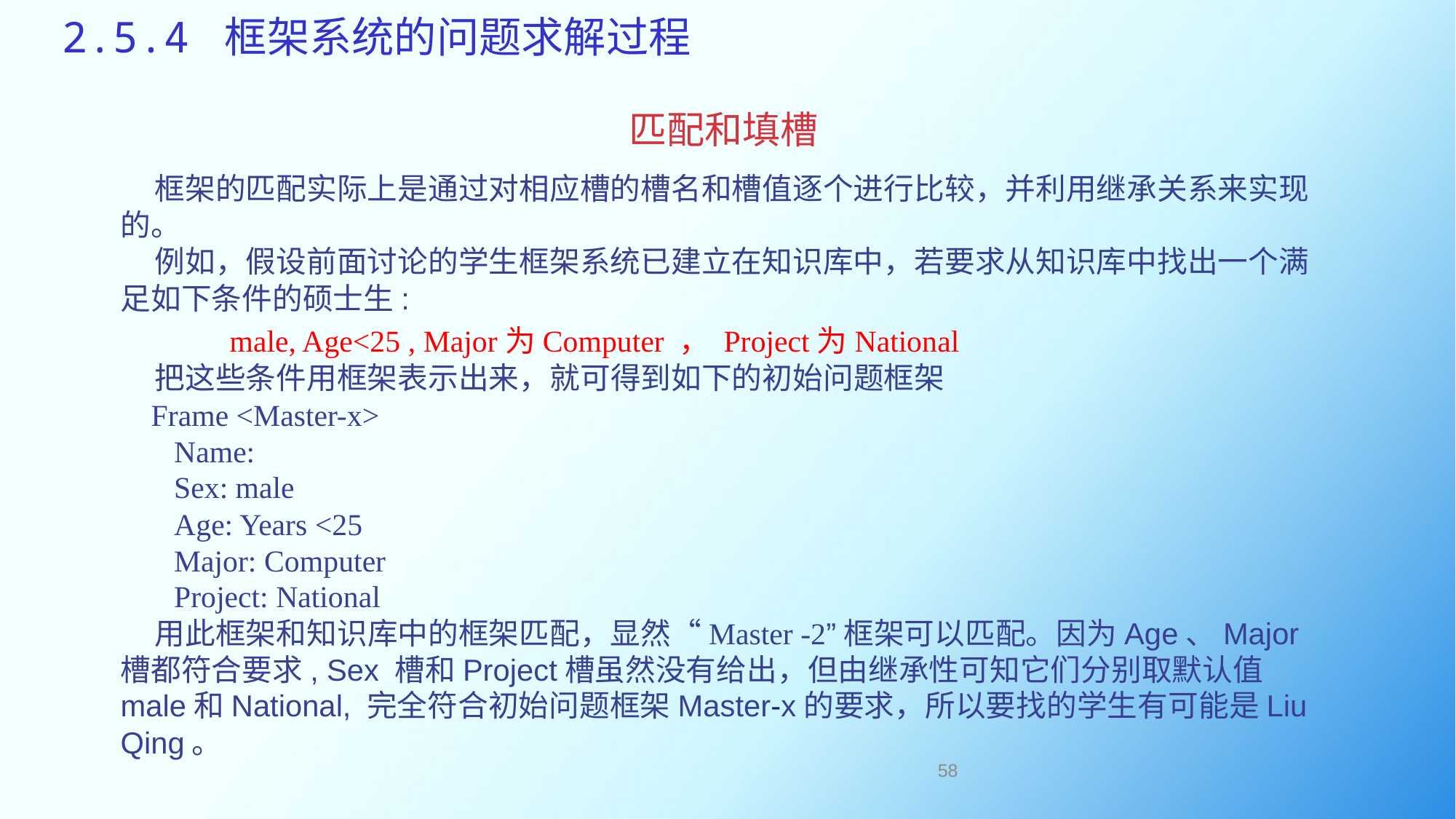

# 2.5.4 框架系统的问题求解过程
匹配和填槽
    框架的匹配实际上是通过对相应槽的槽名和槽值逐个进行比较，并利用继承关系来实现的。
    例如，假设前面讨论的学生框架系统已建立在知识库中，若要求从知识库中找出一个满足如下条件的硕士生:
	male, Age<25 , Major为Computer ， Project为National
    把这些条件用框架表示出来，就可得到如下的初始问题框架
    Frame <Master-x>
       Name:
       Sex: male
       Age: Years <25
       Major: Computer
       Project: National
    用此框架和知识库中的框架匹配，显然“Master -2”框架可以匹配。因为Age、Major槽都符合要求, Sex 槽和Project槽虽然没有给出，但由继承性可知它们分别取默认值male和National, 完全符合初始问题框架Master-x的要求，所以要找的学生有可能是Liu Qing。
58